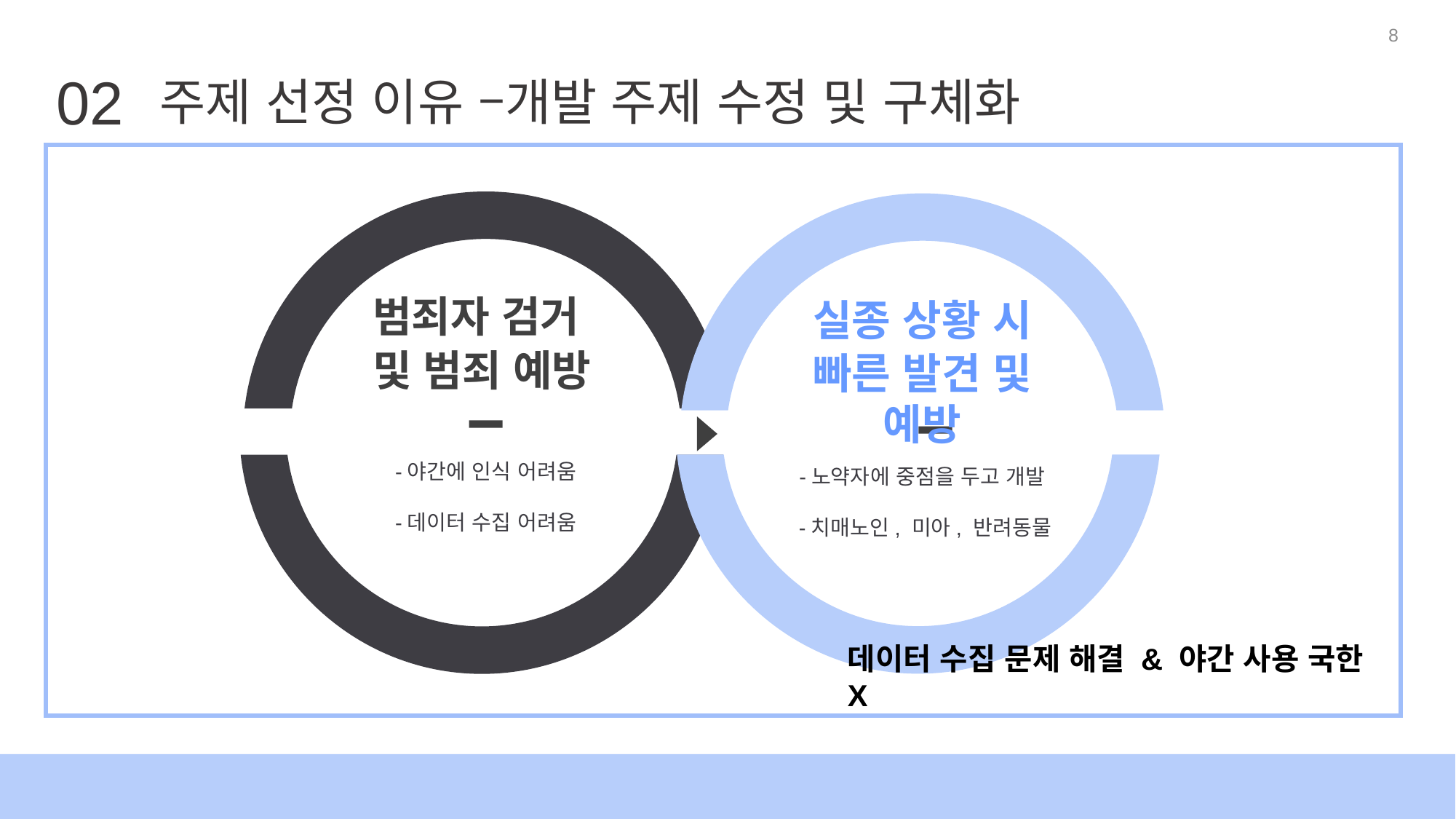

8
02
주제 선정 이유 –개발 주제 수정 및 구체화

범죄자 검거
및 범죄 예방
실종 상황 시
빠른 발견 및 예방

-야간에 인식 어려움

-데이터 수집 어려움

-노약자에 중점을 두고 개발

 -치매노인, 미아, 반려동물

데이터 수집 문제 해결 & 야간 사용 국한 X